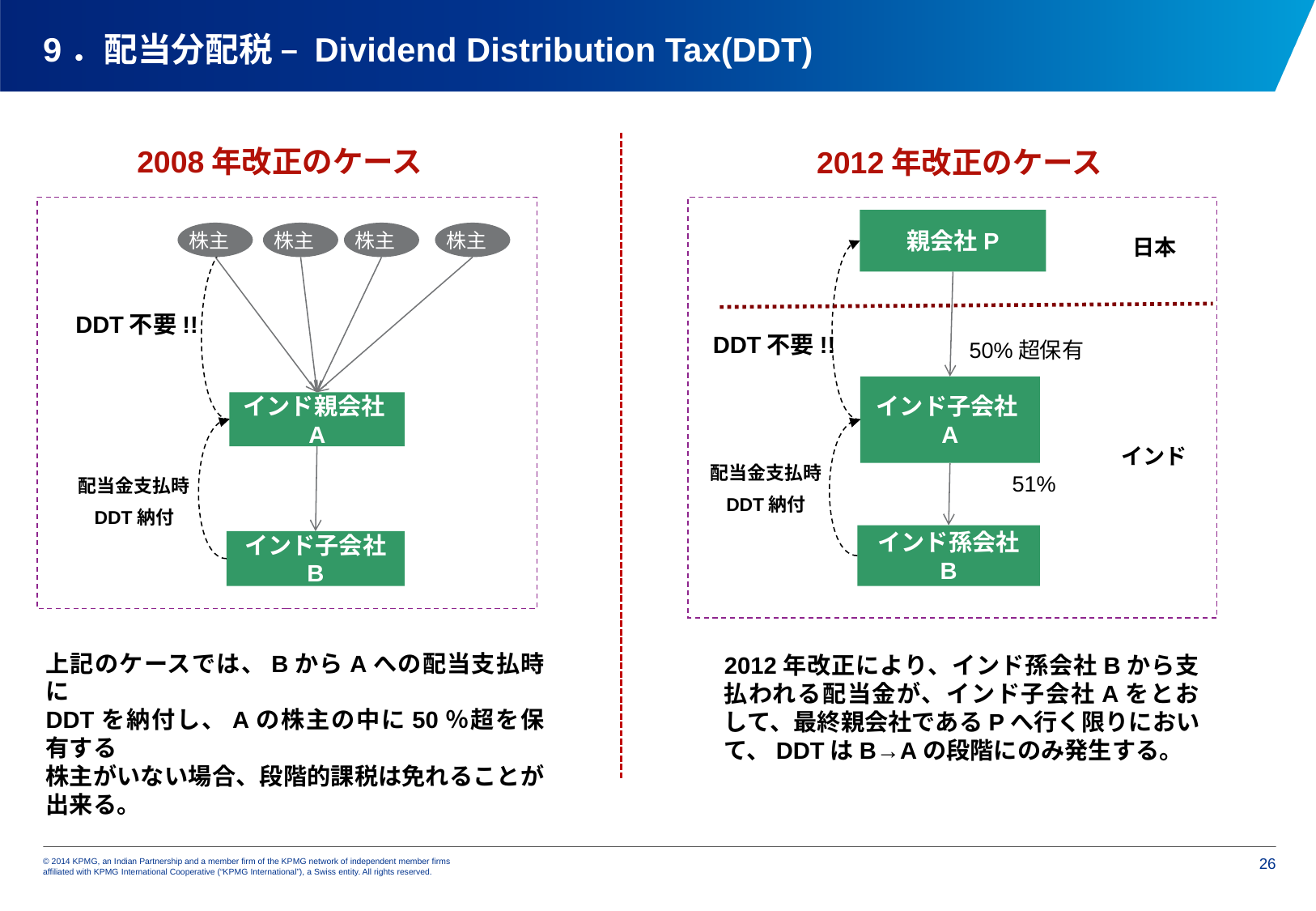

9．配当分配税 – Dividend Distribution Tax(DDT)
2008年改正のケース
2012年改正のケース

親会社P
株主
株主
株主
株主
日本
DDT不要!!

DDT不要!!
50%超保有
インド子会社A

インド親会社A

インド
配当金支払時
DDT納付
51%
配当金支払時
DDT納付
インド孫会社 B
インド子会社 B
上記のケースでは、BからAへの配当支払時に
DDTを納付し、Aの株主の中に50％超を保有する
株主がいない場合、段階的課税は免れることが出来る。
2012年改正により、インド孫会社Bから支払われる配当金が、インド子会社Aをとおして、最終親会社であるPへ行く限りにおいて、DDTはB→Aの段階にのみ発生する。
26